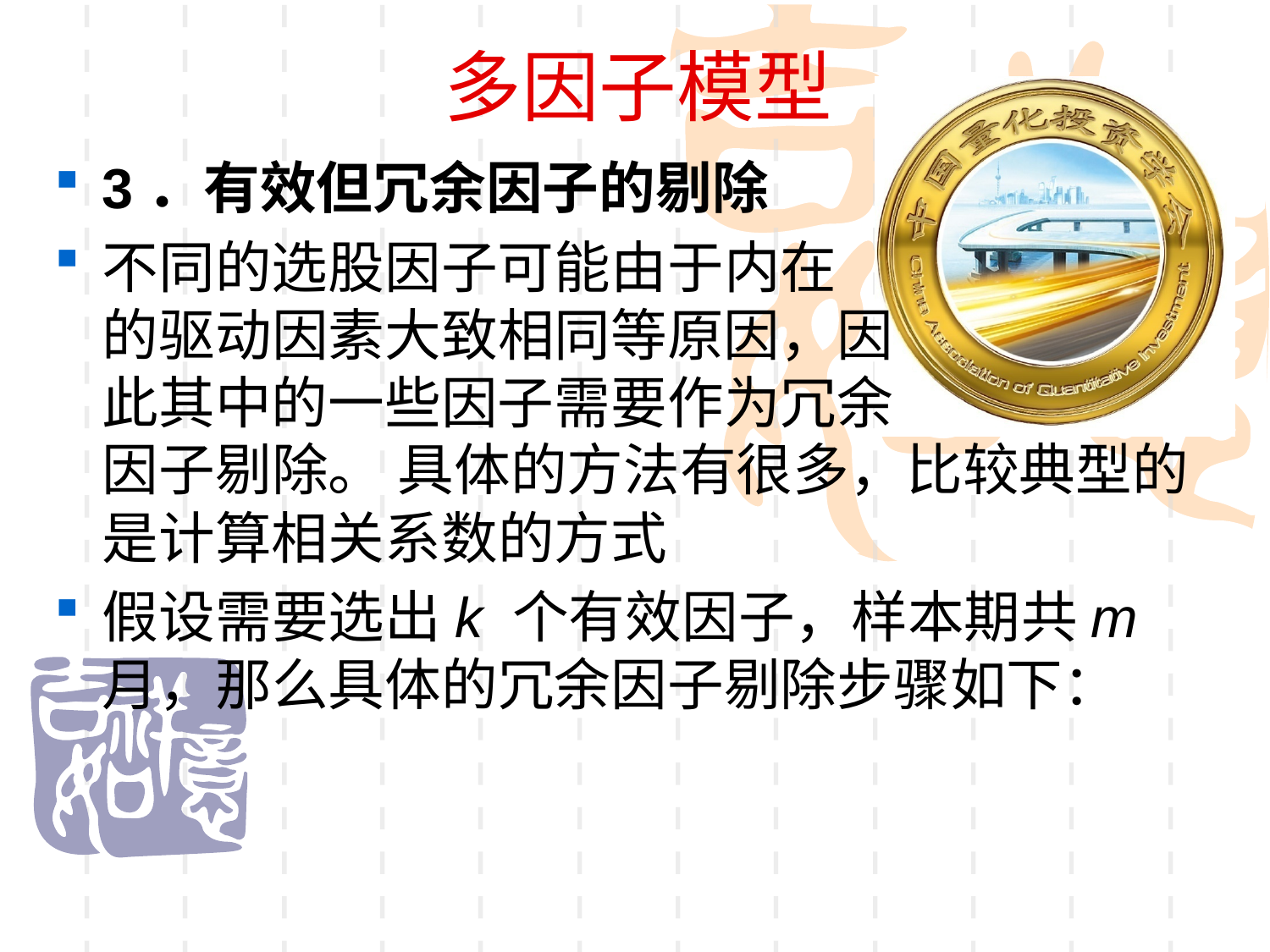

多因子模型
3．有效但冗余因子的剔除
不同的选股因子可能由于内在
的驱动因素大致相同等原因，因
此其中的一些因子需要作为冗余
因子剔除。 具体的方法有很多，比较典型的是计算相关系数的方式
假设需要选出k 个有效因子，样本期共m 月，那么具体的冗余因子剔除步骤如下：